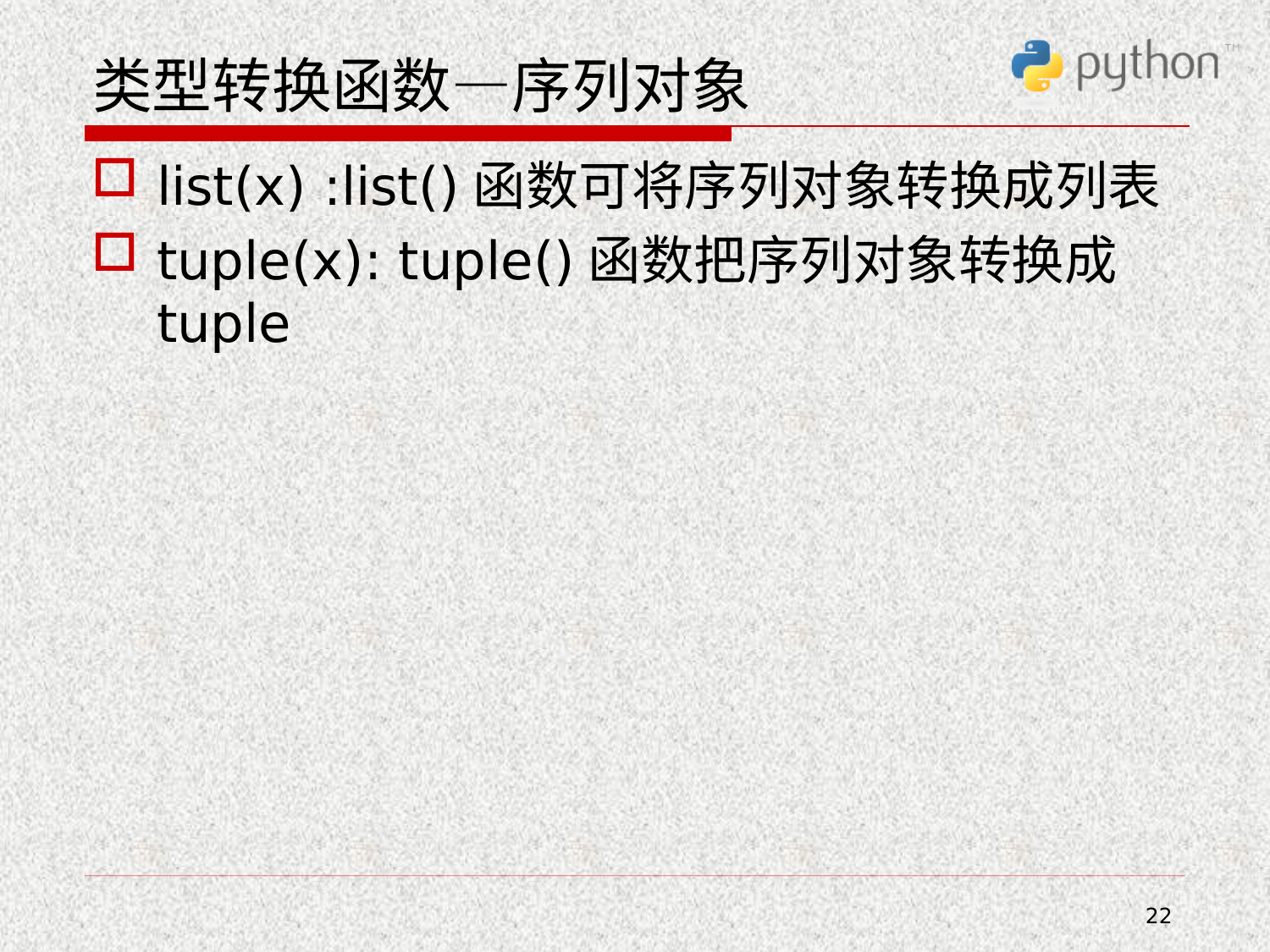

# 类型转换函数—序列对象
list(x) :list()函数可将序列对象转换成列表
tuple(x): tuple()函数把序列对象转换成tuple
22